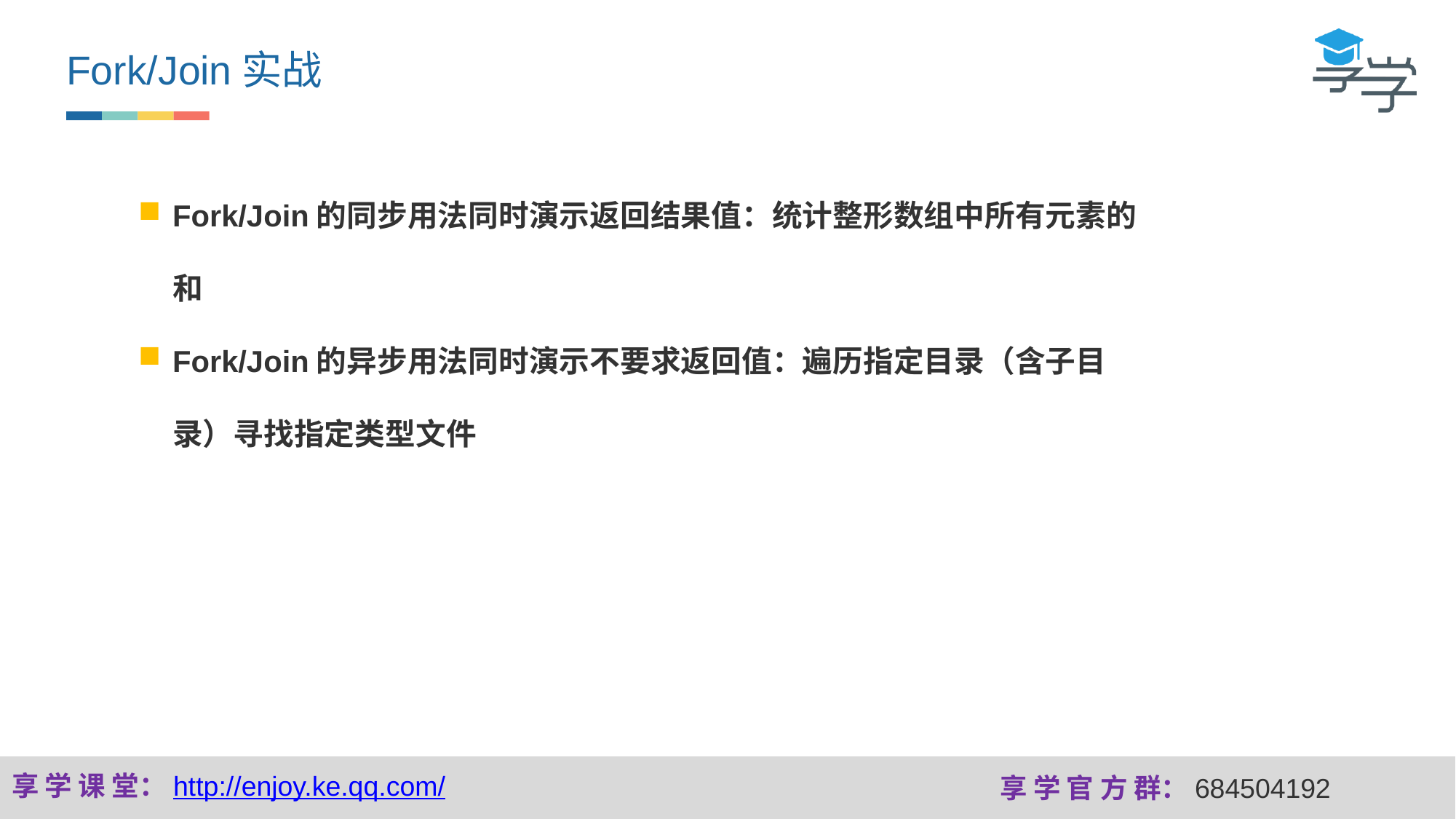

Fork/Join实战

Fork/Join的同步用法同时演示返回结果值：统计整形数组中所有元素的和
Fork/Join的异步用法同时演示不要求返回值：遍历指定目录（含子目录）寻找指定类型文件